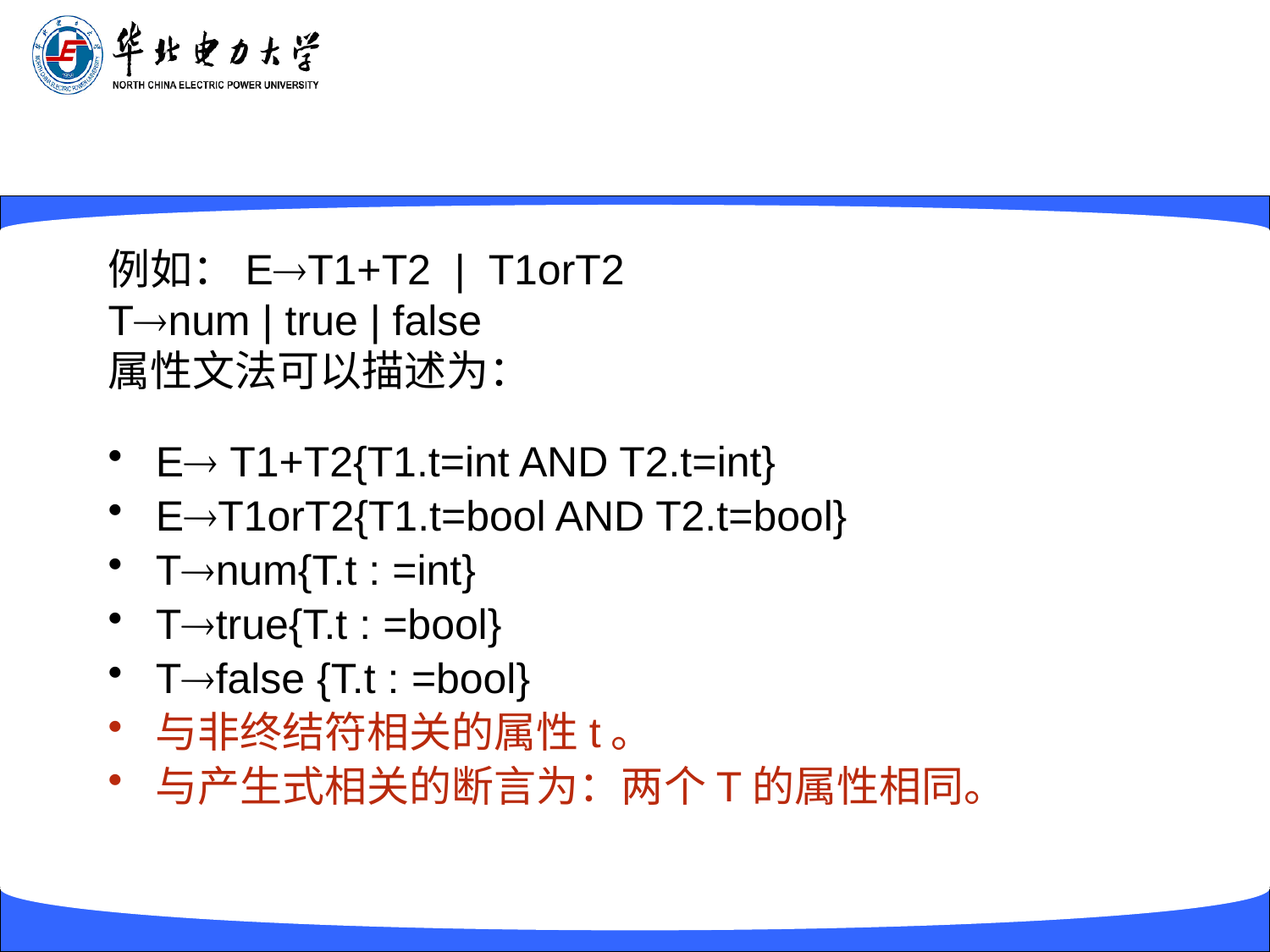

# 例如：E→T1+T2  |  T1orT2 T→num | true | false 属性文法可以描述为：
E→ T1+T2{T1.t=int AND T2.t=int}
E→T1orT2{T1.t=bool AND T2.t=bool}
T→num{T.t : =int}
T→true{T.t : =bool}
T→false {T.t : =bool}
与非终结符相关的属性t。
与产生式相关的断言为：两个T的属性相同。